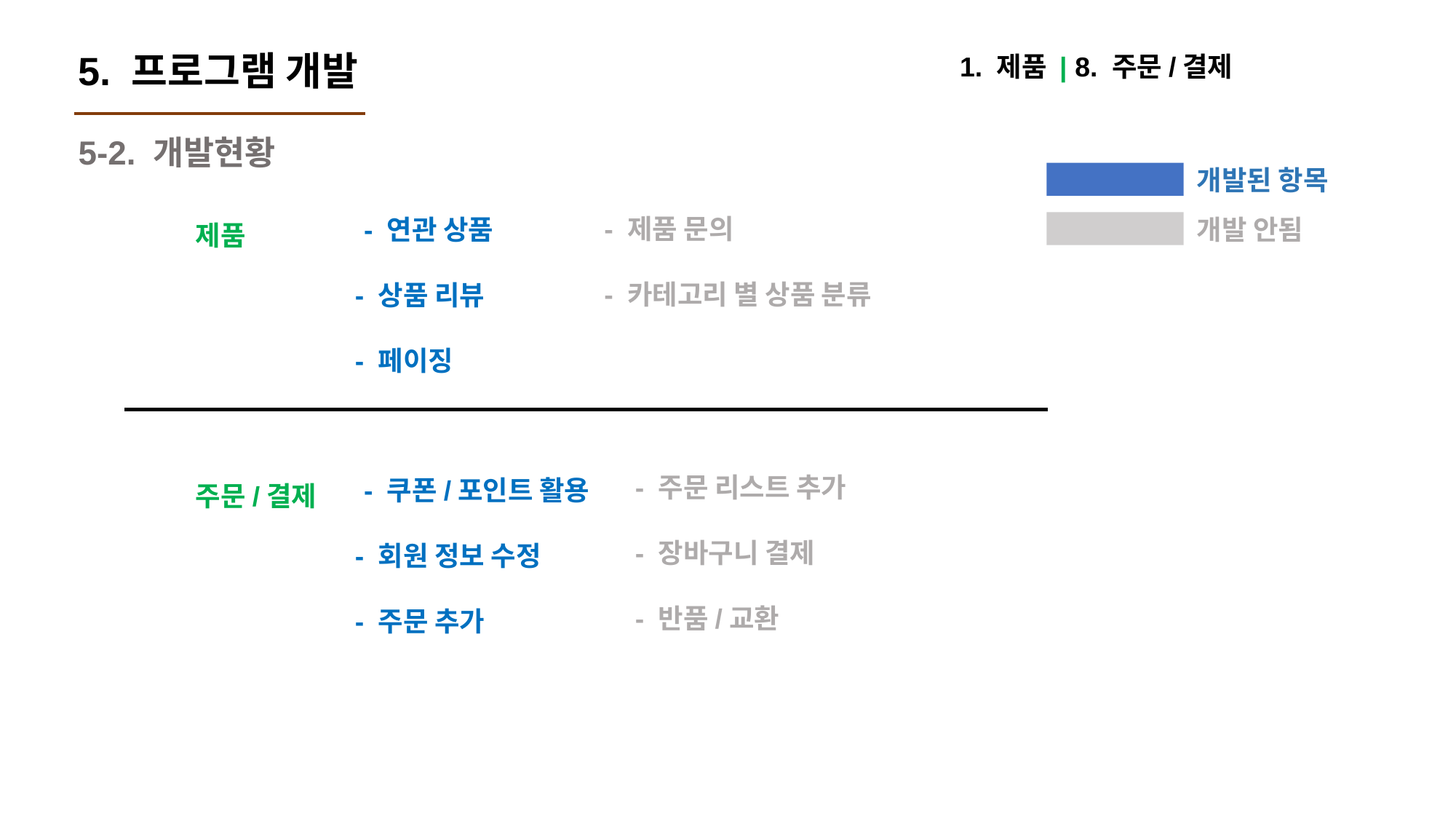

5. 프로그램 개발
1. 제품 | 8. 주문/결제
5-2. 개발현황
개발된 항목

- 제품 문의

- 카테고리 별 상품 분류
제품
  - 연관 상품

        - 상품 리뷰

        - 페이징

개발 안됨

- 주문 리스트 추가

- 장바구니 결제

- 반품/교환
주문/결제
  - 쿠폰/포인트 활용

        - 회원 정보 수정

        - 주문 추가